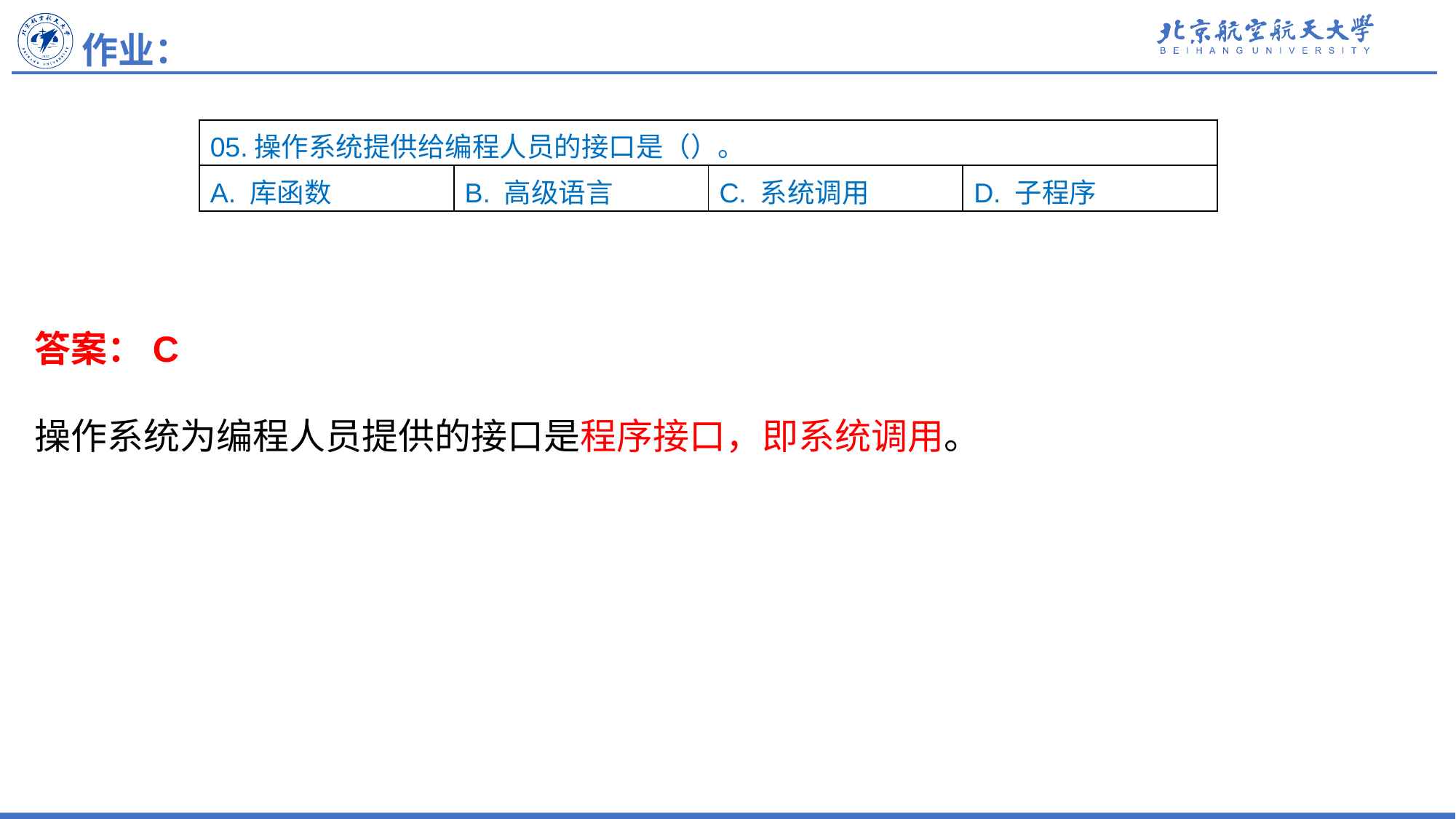

作业：
| 05.操作系统提供给编程人员的接口是（）。 |  |  |  |
| --- | --- | --- | --- |
| A. 库函数 | B. 高级语言 | C. 系统调用 | D. 子程序 |
答案：C

操作系统为编程人员提供的接口是程序接口，即系统调用。
13